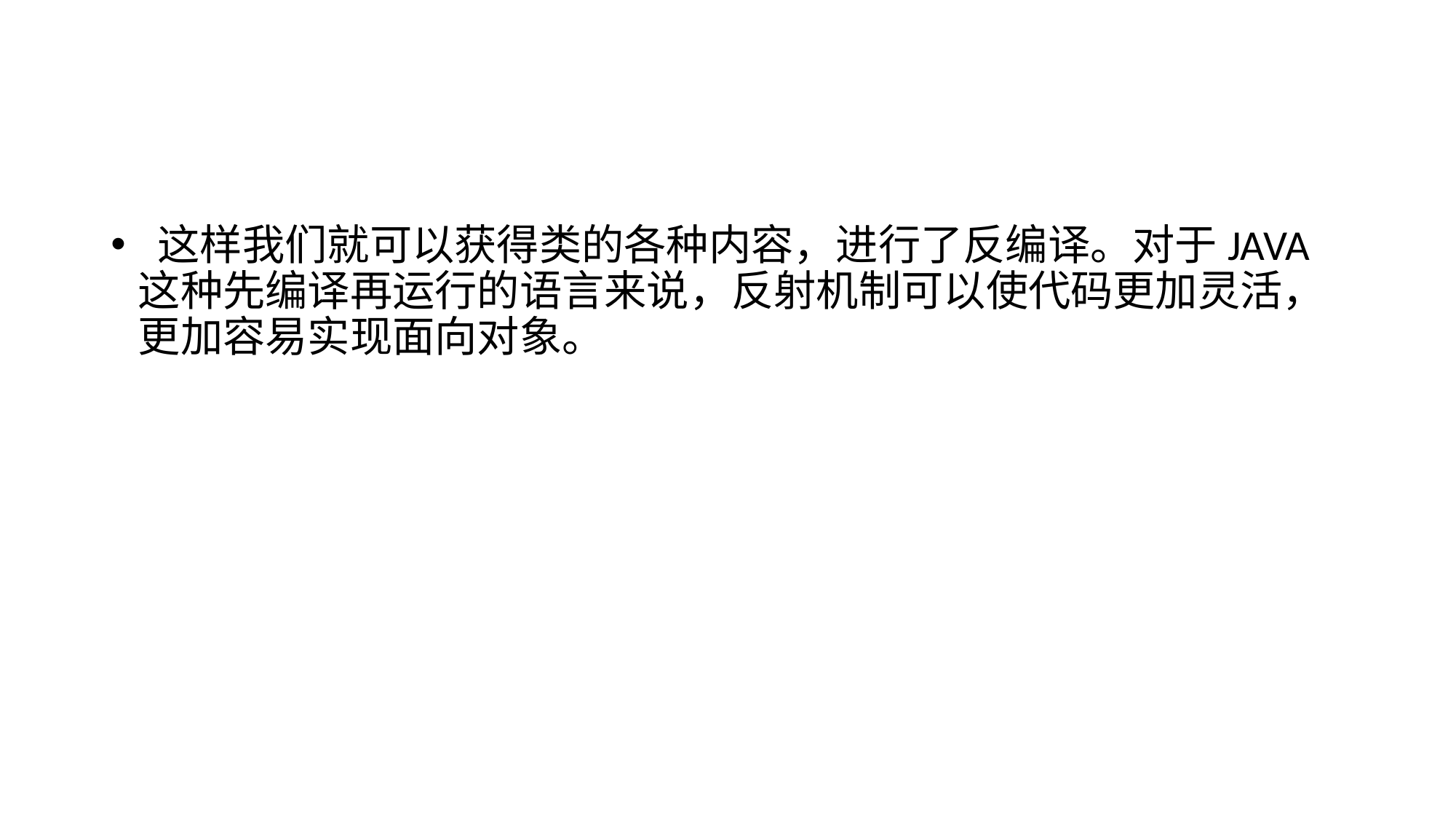

#
 这样我们就可以获得类的各种内容，进行了反编译。对于JAVA这种先编译再运行的语言来说，反射机制可以使代码更加灵活，更加容易实现面向对象。